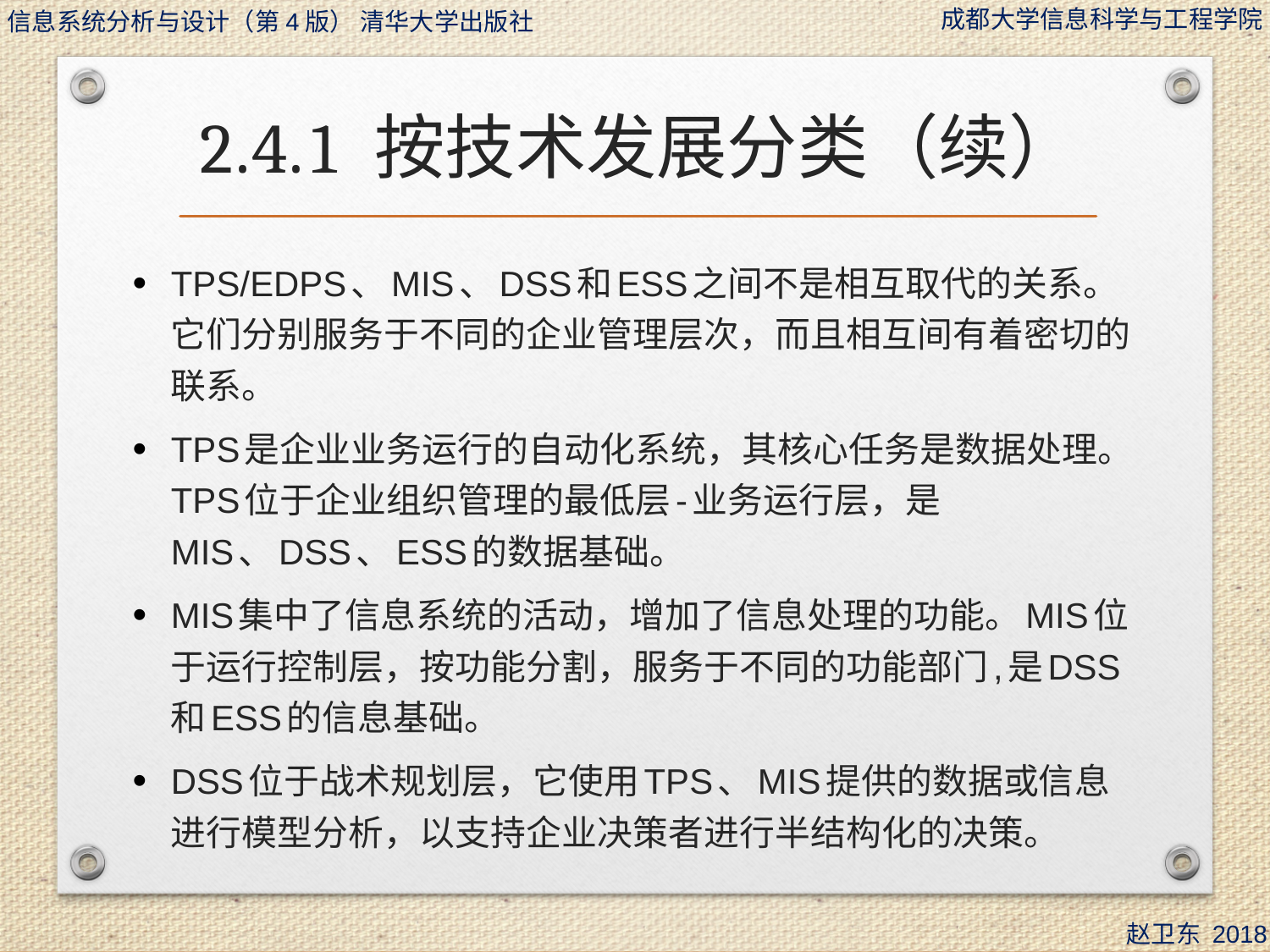

# 2.4.1 按技术发展分类（续）
TPS/EDPS、MIS、DSS和ESS之间不是相互取代的关系。它们分别服务于不同的企业管理层次，而且相互间有着密切的联系。
TPS是企业业务运行的自动化系统，其核心任务是数据处理。TPS位于企业组织管理的最低层-业务运行层，是MIS、DSS、ESS的数据基础。
MIS集中了信息系统的活动，增加了信息处理的功能。MIS位于运行控制层，按功能分割，服务于不同的功能部门,是DSS和ESS的信息基础。
DSS位于战术规划层，它使用TPS、MIS提供的数据或信息进行模型分析，以支持企业决策者进行半结构化的决策。